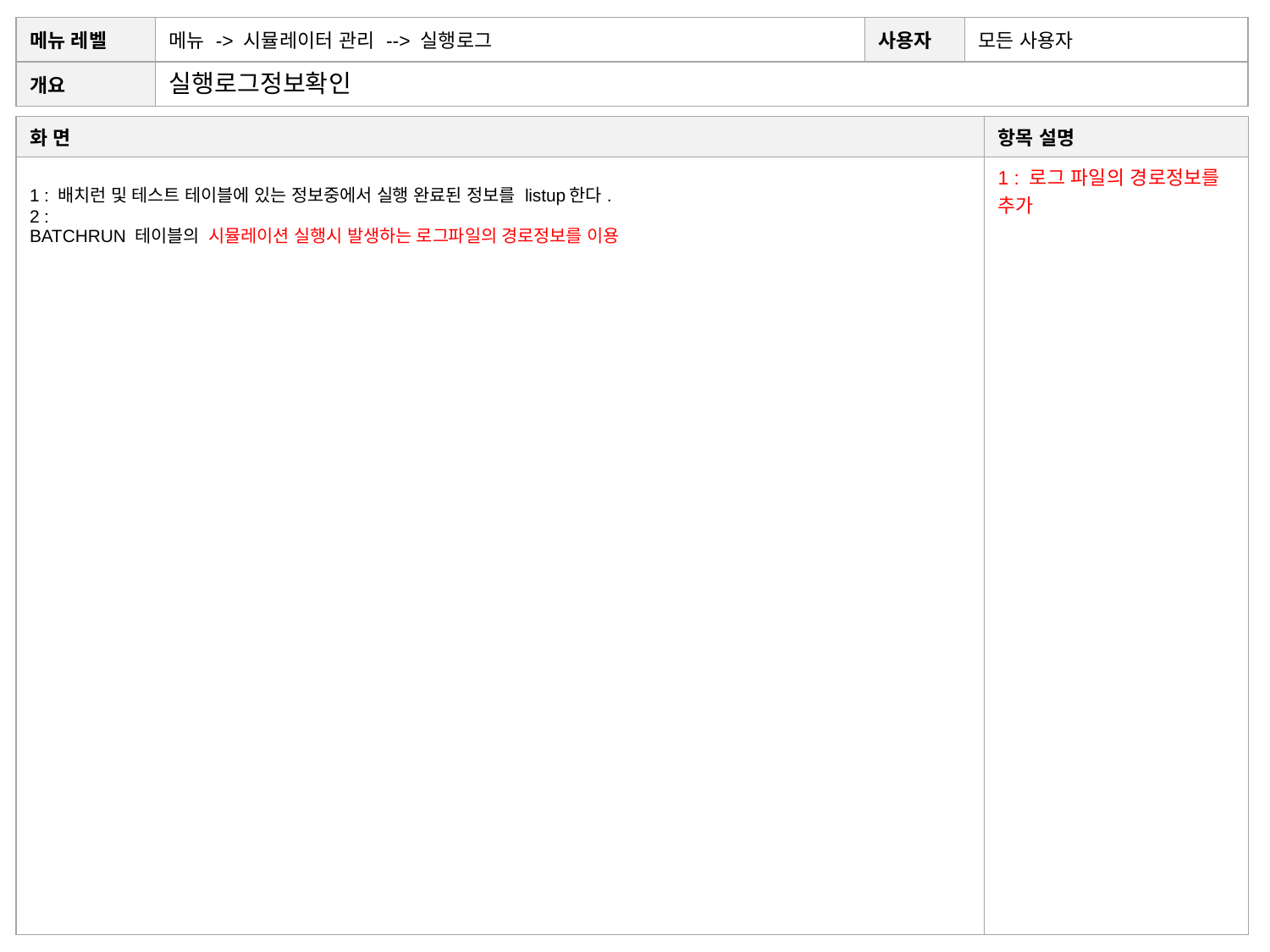

| 메뉴 레벨 | 메뉴 -> 시뮬레이터 관리 --> 실행로그 | 사용자 | 모든 사용자 |
| --- | --- | --- | --- |
| 개요 | 실행로그정보확인 |  |  |
| 화 면 | 항목 설명 |
| --- | --- |
| 1 : 배치런 및 테스트 테이블에 있는 정보중에서 실행 완료된 정보를 listup한다. 2 : BATCHRUN 테이블의 시뮬레이션 실행시 발생하는 로그파일의 경로정보를 이용 | 1 : 로그 파일의 경로정보를 추가 |